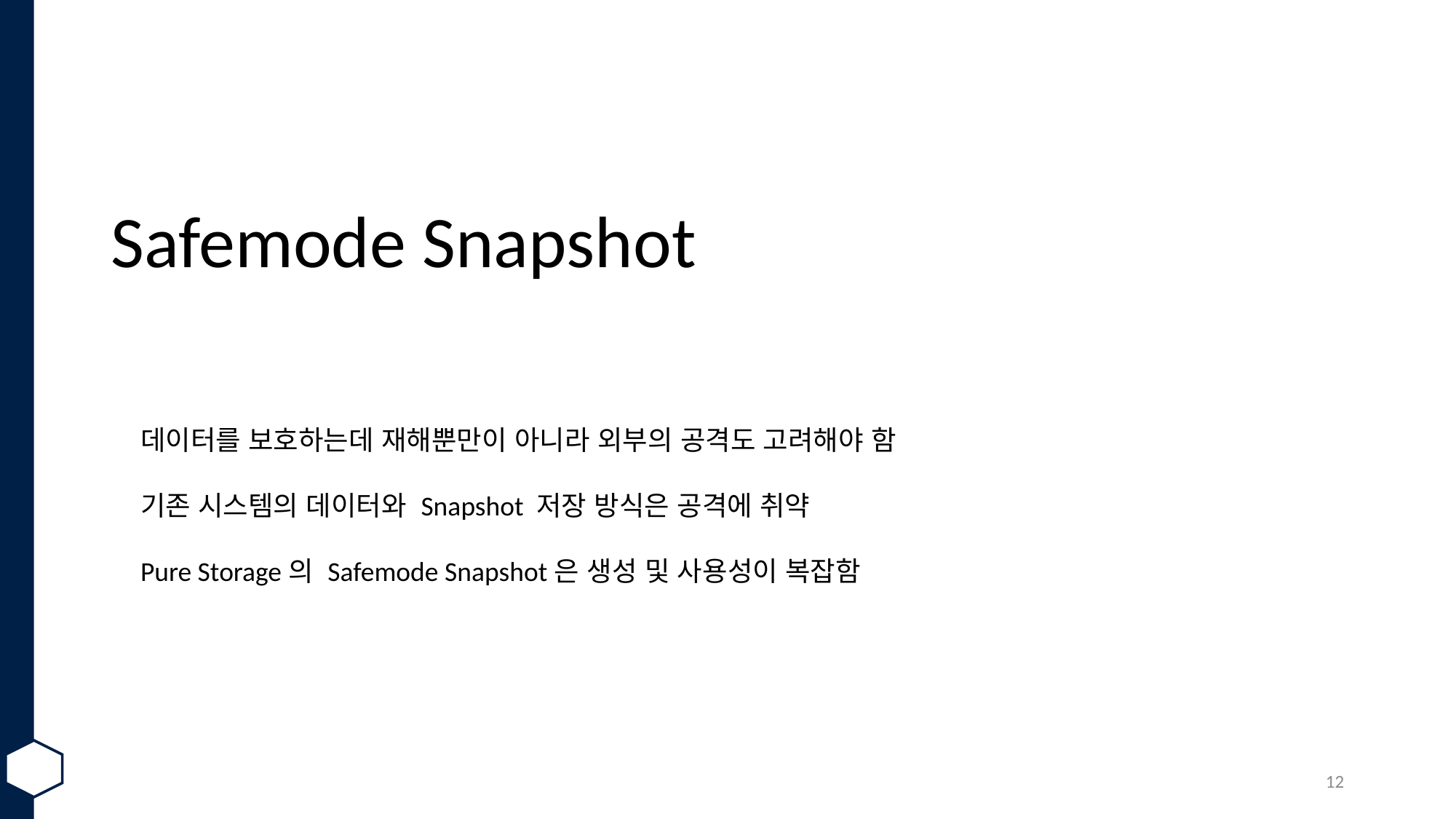

# Safemode Snapshot
데이터를 보호하는데 재해뿐만이 아니라 외부의 공격도 고려해야 함

기존 시스템의 데이터와 Snapshot 저장 방식은 공격에 취약

Pure Storage의 Safemode Snapshot은 생성 및 사용성이 복잡함
12